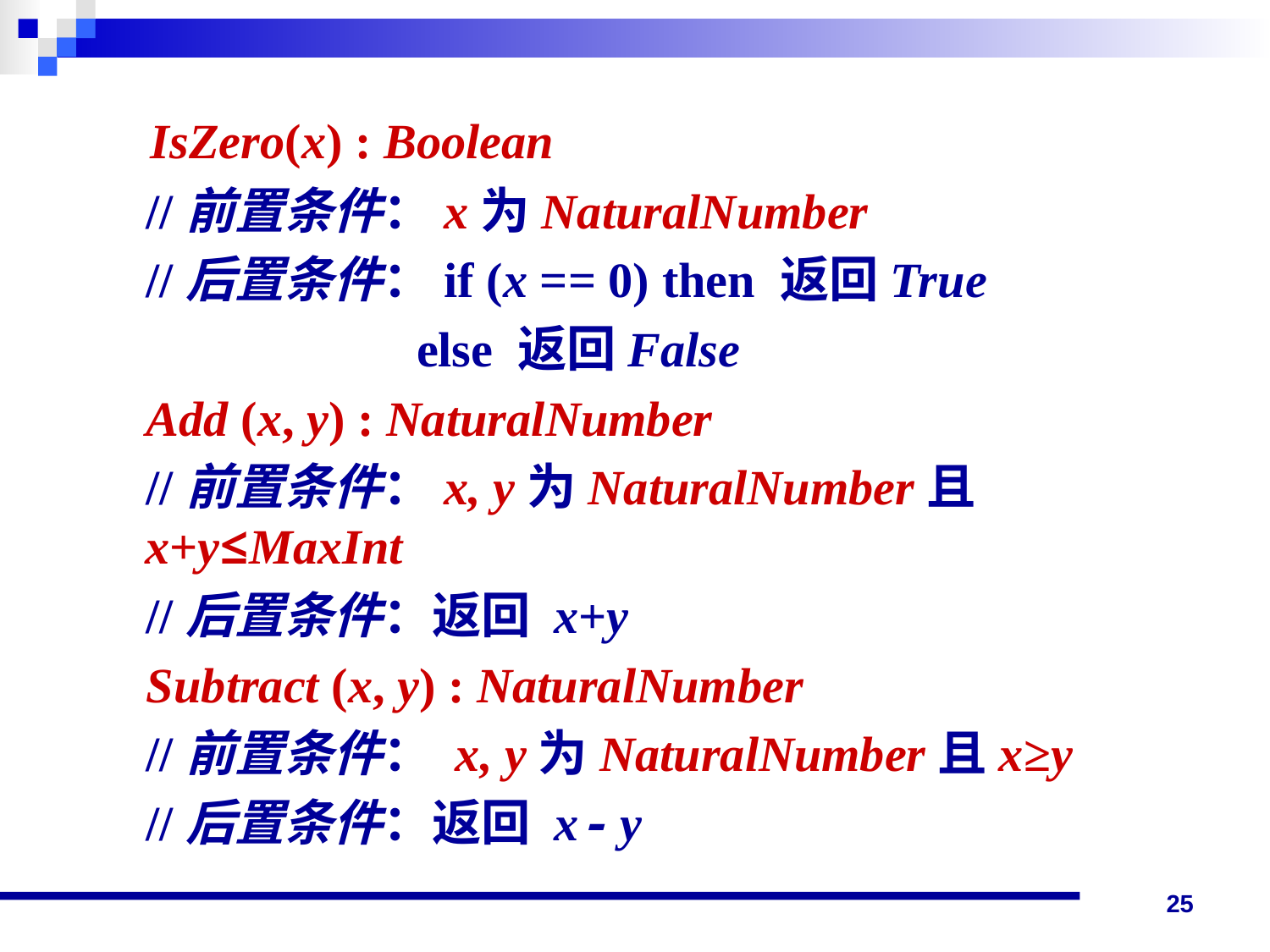

IsZero(x) : Boolean
    //前置条件：x为NaturalNumber
    //后置条件：if (x == 0) then 返回True
                          else 返回False
    Add (x, y) : NaturalNumber
    //前置条件：x, y为NaturalNumber且x+y≤MaxInt
    //后置条件：返回 x+y
    Subtract (x, y) : NaturalNumber
    //前置条件： x, y为NaturalNumber且x≥y
    //后置条件：返回 x- y

25